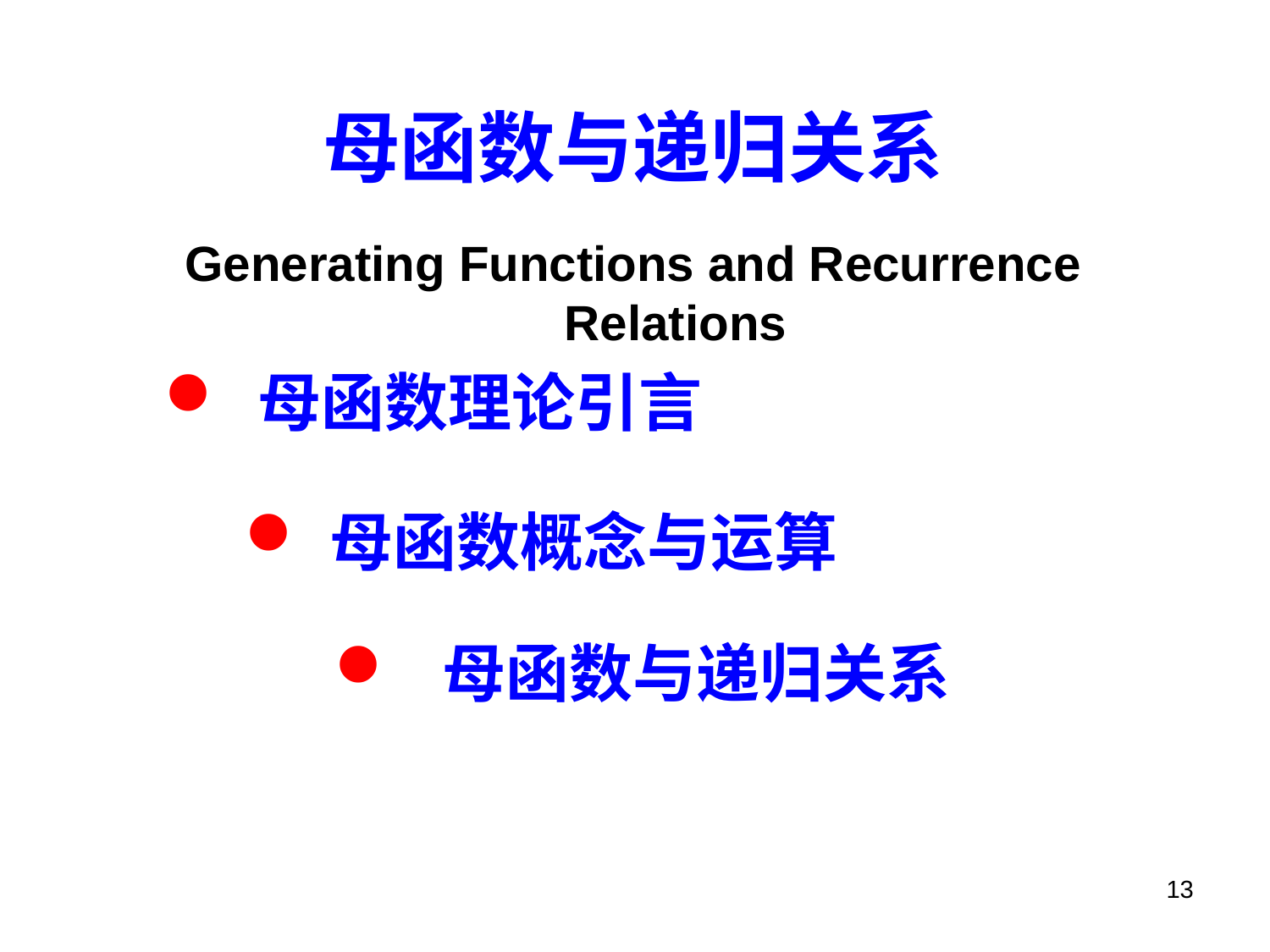

# 母函数与递归关系
Generating Functions and Recurrence Relations
 母函数理论引言
母函数概念与运算
  母函数与递归关系
13